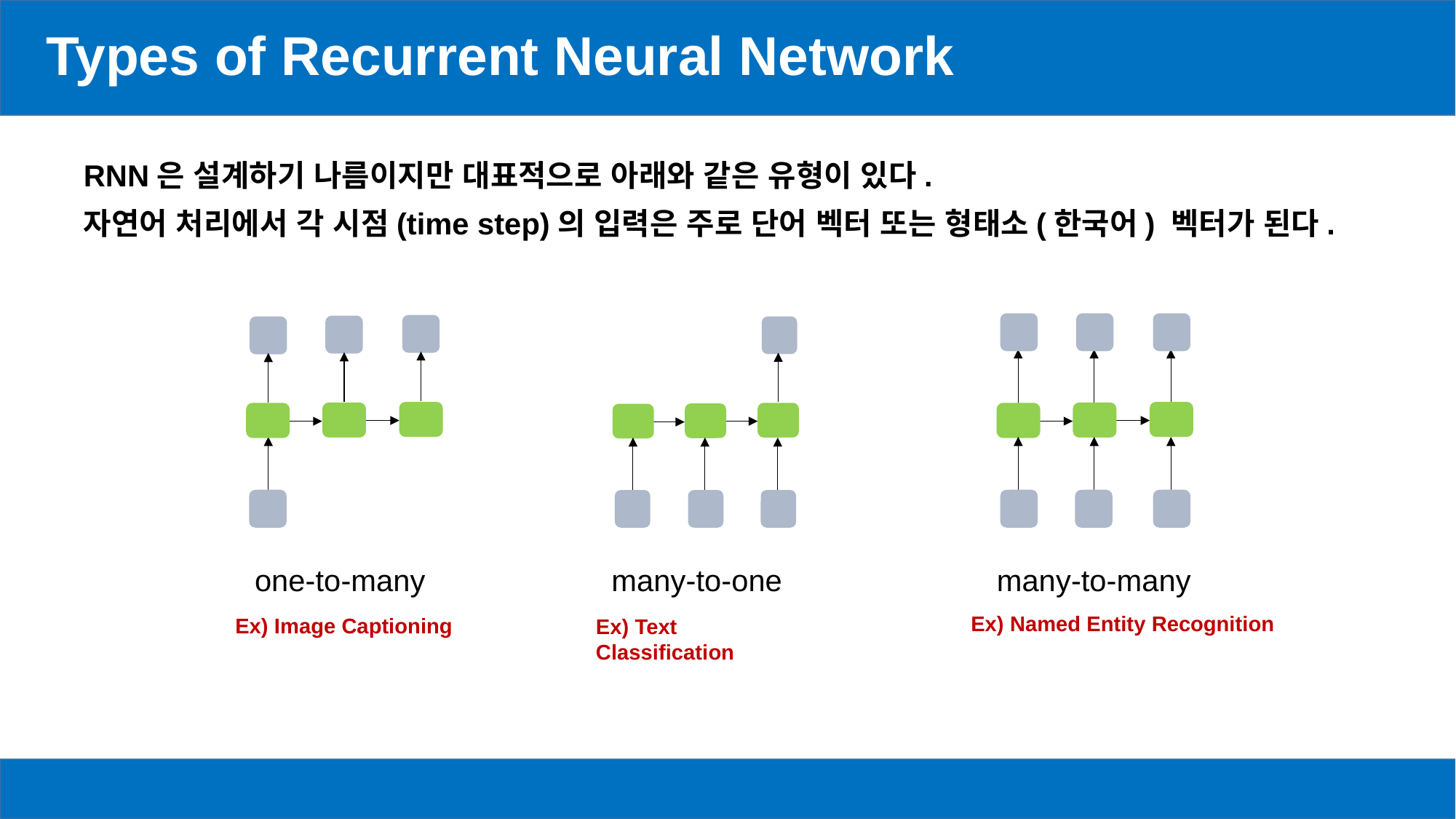

# Types of Recurrent Neural Network
RNN은 설계하기 나름이지만 대표적으로 아래와 같은 유형이 있다.
자연어 처리에서 각 시점(time step)의 입력은 주로 단어 벡터 또는 형태소(한국어) 벡터가 된다.

one-to-many
many-to-many
many-to-one
Ex) Named Entity Recognition
Ex) Image Captioning
Ex) Text Classification